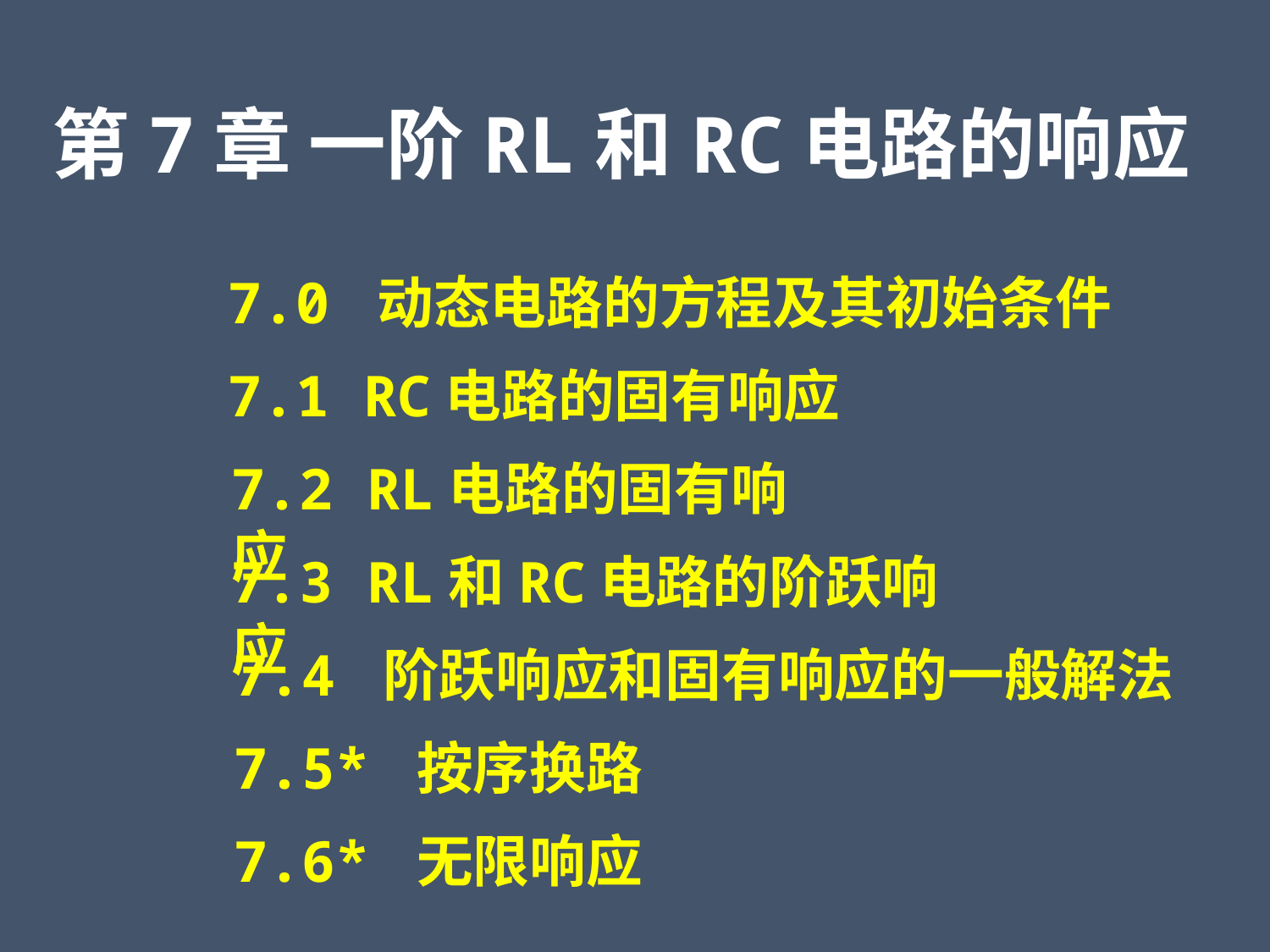

第7章 一阶RL和RC电路的响应
7.0 动态电路的方程及其初始条件
7.1 RC电路的固有响应
7.2 RL电路的固有响应
7.3 RL和RC电路的阶跃响应
7.4 阶跃响应和固有响应的一般解法
7.5* 按序换路
7.6* 无限响应